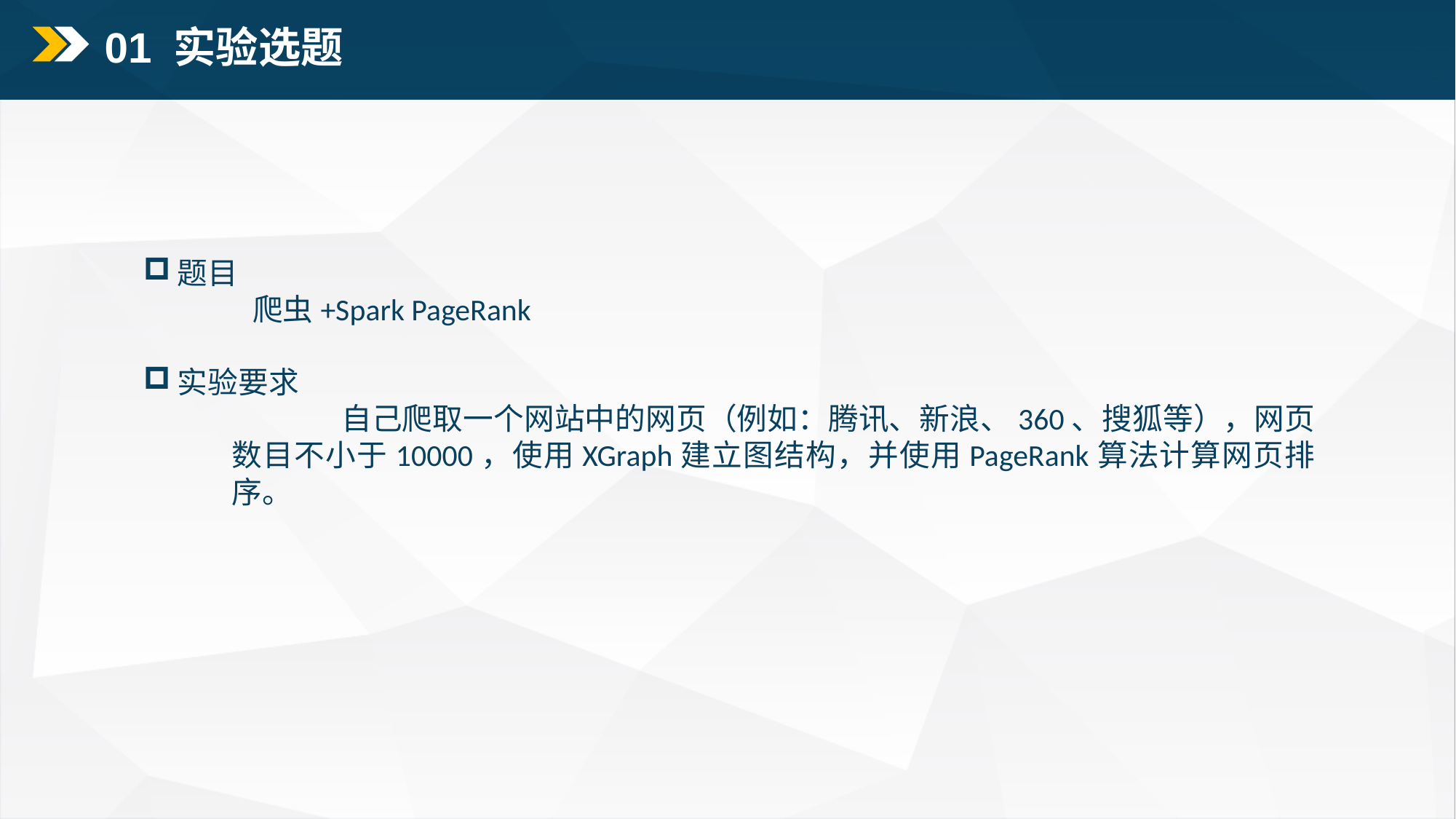

01 实验选题

题目
	爬虫+Spark PageRank

实验要求
	自己爬取一个网站中的网页（例如：腾讯、新浪、360、搜狐等），网页数目不小于10000，使用XGraph建立图结构，并使用PageRank算法计算网页排序。